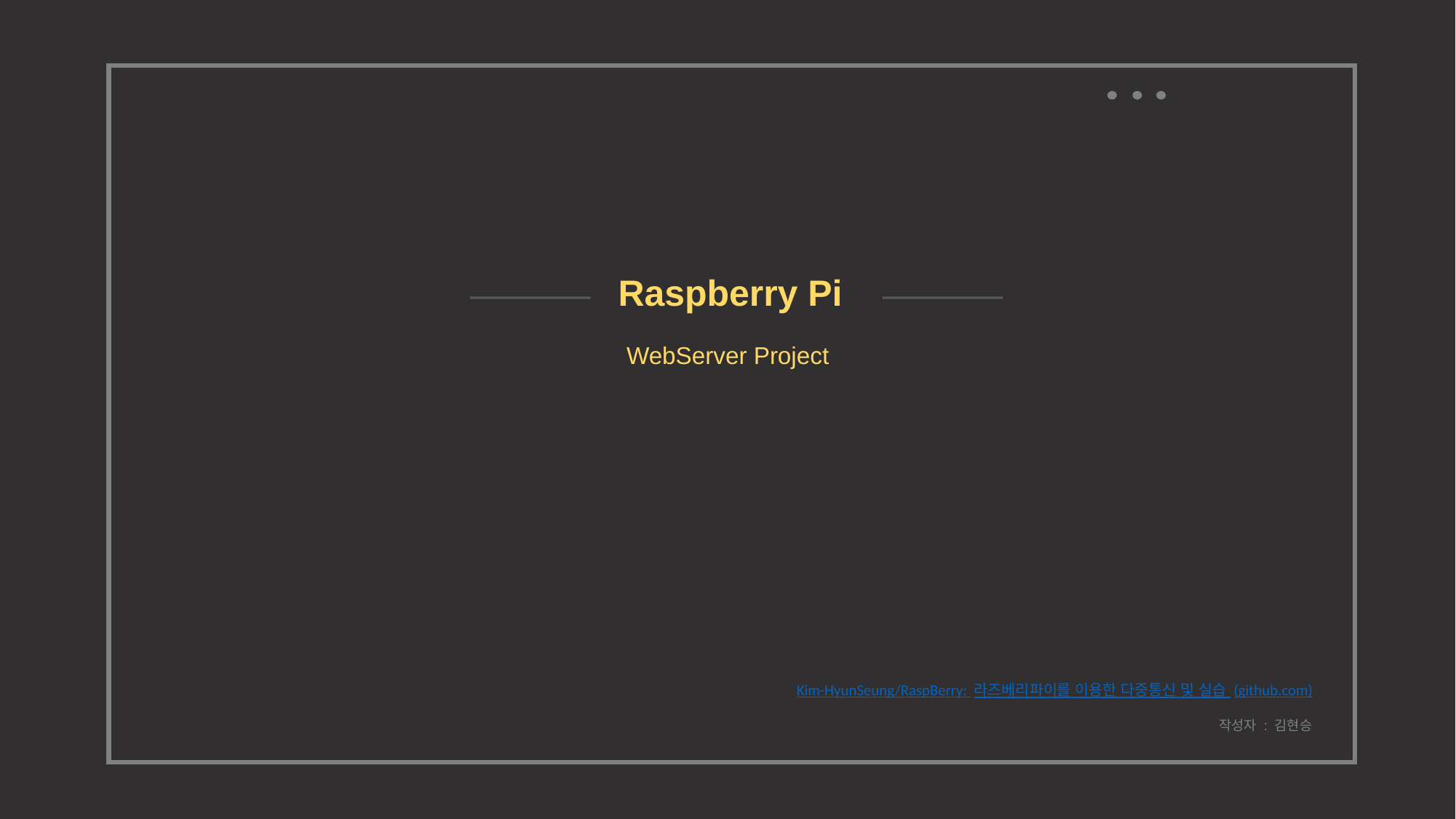

Raspberry Pi
WebServer Project
Kim-HyunSeung/RaspBerry: 라즈베리파이를 이용한 다중통신 및 실습 (github.com)
작성자 : 김현승